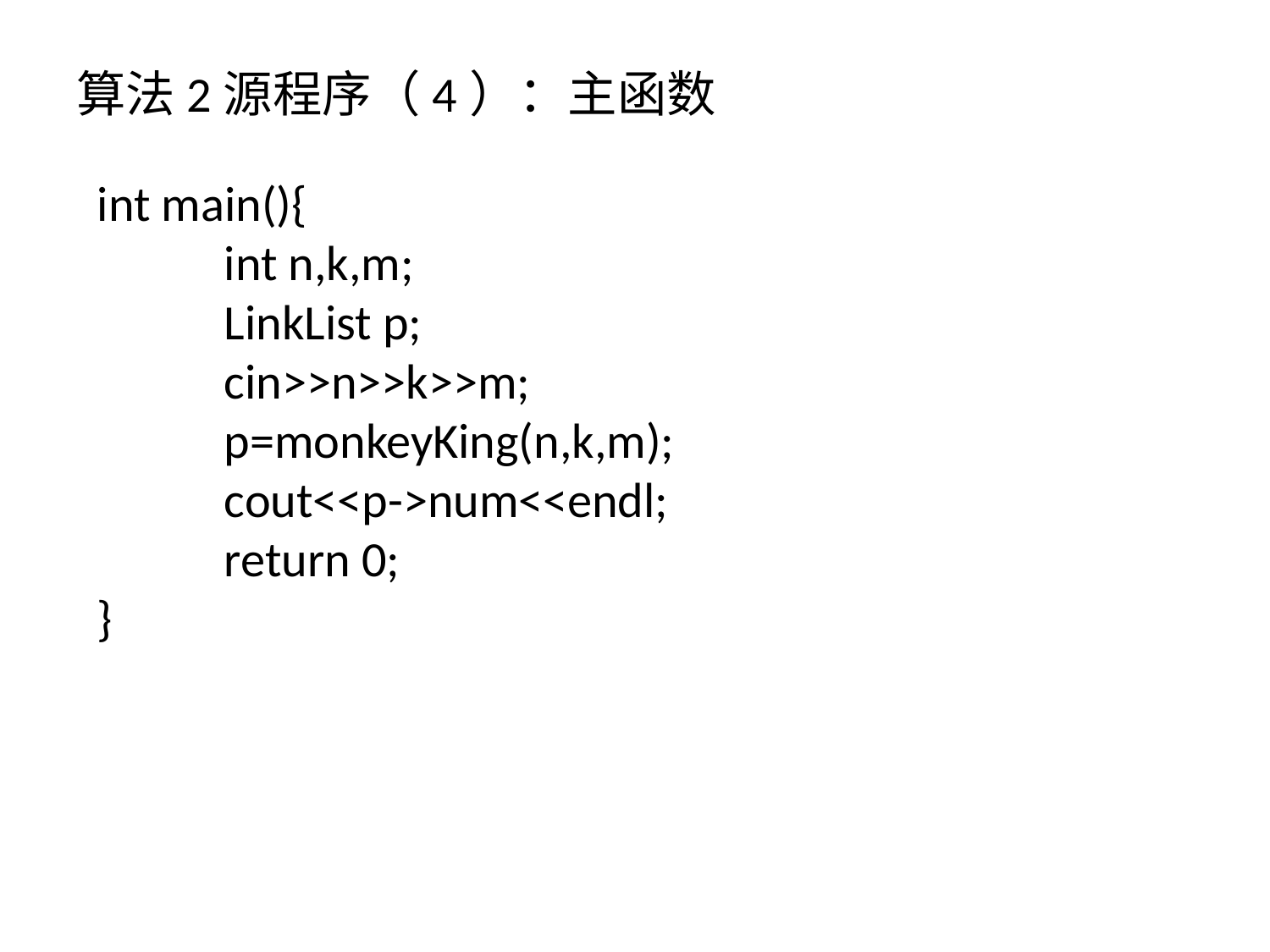

# 算法2源程序（4）：主函数
int main(){
	int n,k,m;
	LinkList p;
	cin>>n>>k>>m;
	p=monkeyKing(n,k,m);
	cout<<p->num<<endl;
	return 0;
}